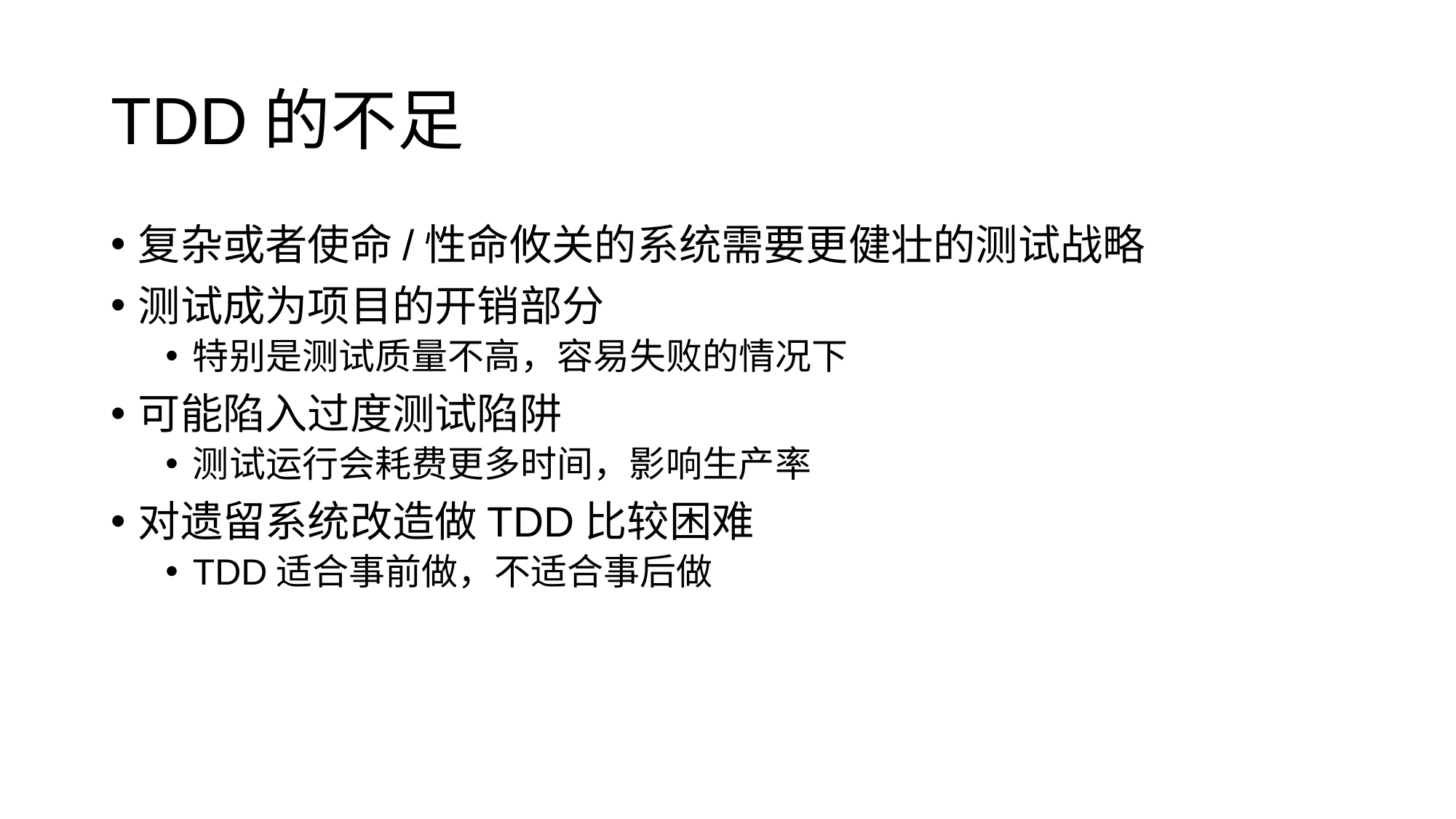

# TDD的不足
复杂或者使命/性命攸关的系统需要更健壮的测试战略
测试成为项目的开销部分
特别是测试质量不高，容易失败的情况下
可能陷入过度测试陷阱
测试运行会耗费更多时间，影响生产率
对遗留系统改造做TDD比较困难
TDD适合事前做，不适合事后做